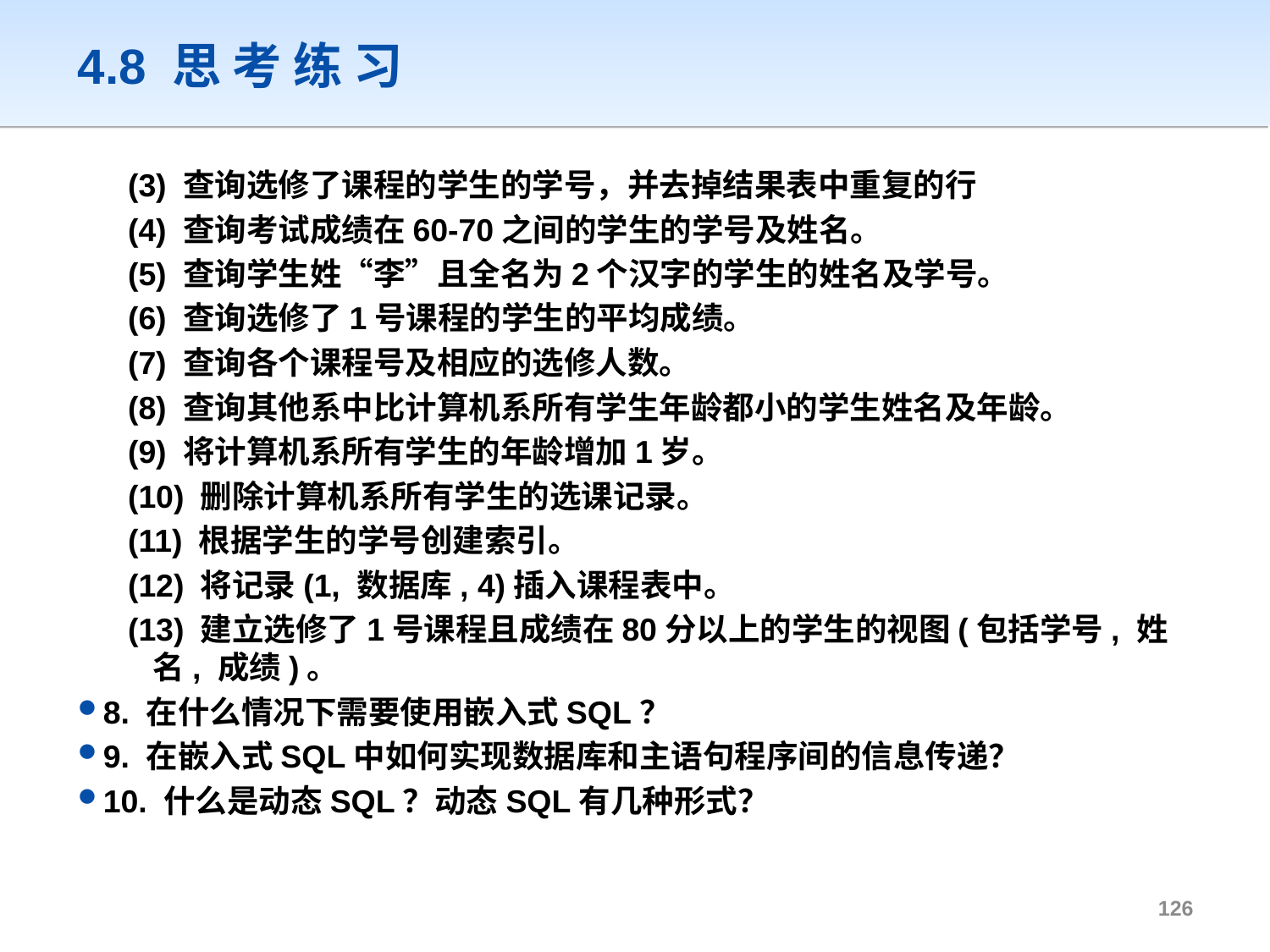

# 4.8 思 考 练 习
(3) 查询选修了课程的学生的学号，并去掉结果表中重复的行
(4) 查询考试成绩在60-70之间的学生的学号及姓名。
(5) 查询学生姓“李”且全名为2个汉字的学生的姓名及学号。
(6) 查询选修了1号课程的学生的平均成绩。
(7) 查询各个课程号及相应的选修人数。
(8) 查询其他系中比计算机系所有学生年龄都小的学生姓名及年龄。
(9) 将计算机系所有学生的年龄增加1岁。
(10) 删除计算机系所有学生的选课记录。
(11) 根据学生的学号创建索引。
(12) 将记录(1, 数据库, 4)插入课程表中。
(13) 建立选修了1号课程且成绩在80分以上的学生的视图(包括学号, 姓名, 成绩)。
8. 在什么情况下需要使用嵌入式SQL？
9. 在嵌入式SQL中如何实现数据库和主语句程序间的信息传递？
10. 什么是动态SQL？动态SQL有几种形式？

126